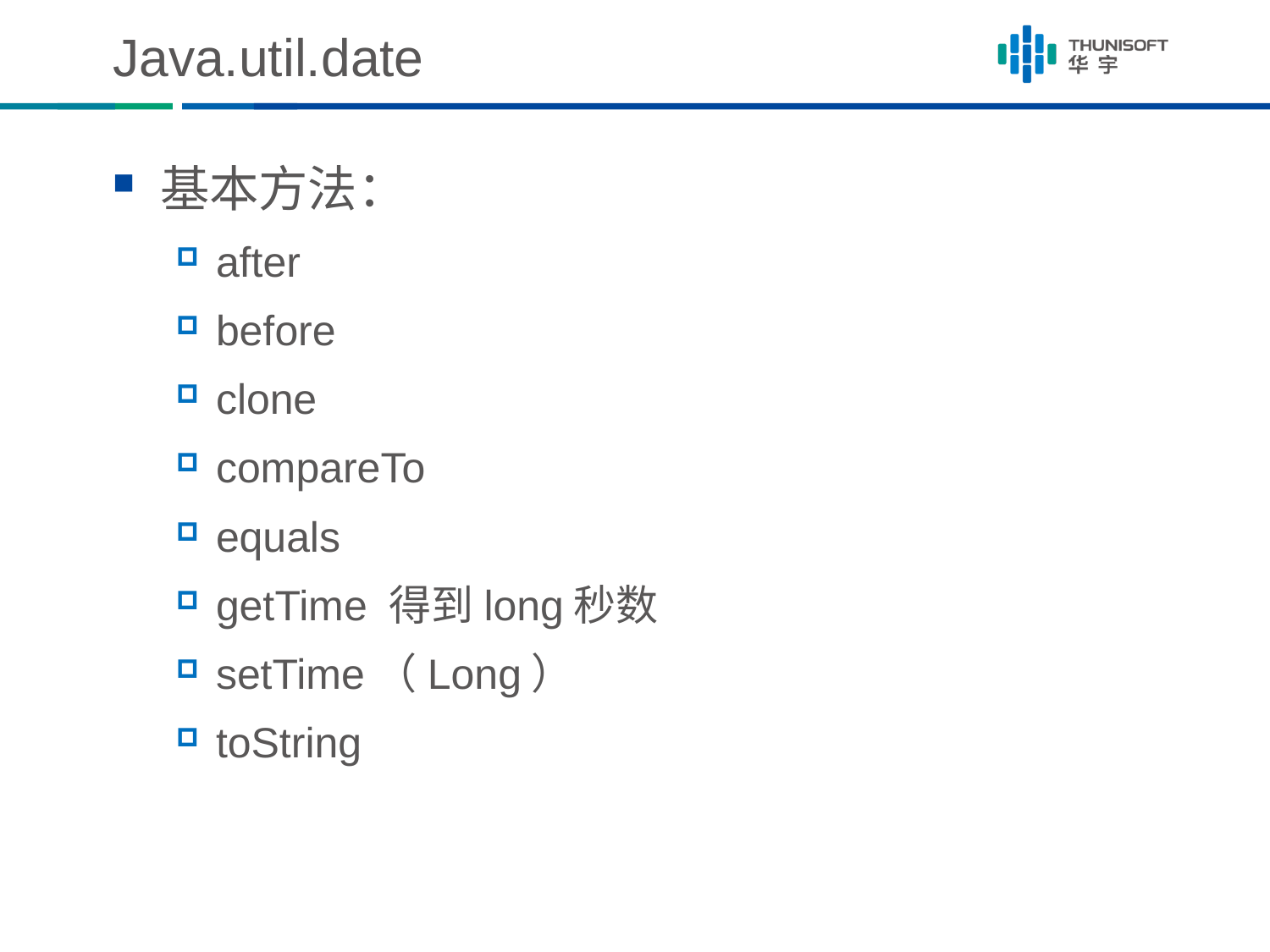

# Java.util.date
基本方法：
after
before
clone
compareTo
equals
getTime 得到long秒数
setTime（Long）
toString

3